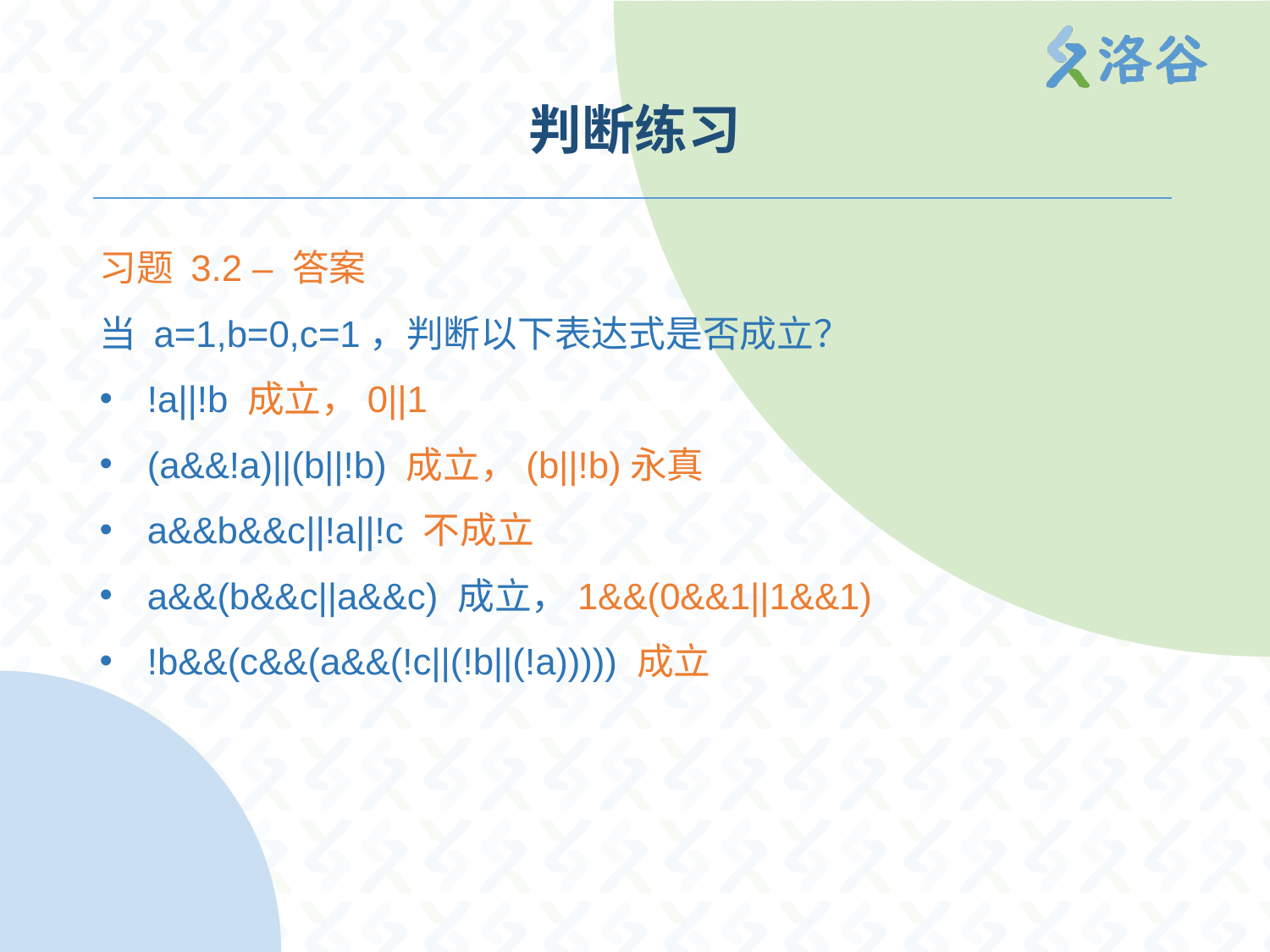

# 判断练习
习题 3.2 – 答案
当 a=1,b=0,c=1，判断以下表达式是否成立？
!a||!b 成立，0||1
(a&&!a)||(b||!b) 成立，(b||!b)永真
a&&b&&c||!a||!c 不成立
a&&(b&&c||a&&c) 成立，1&&(0&&1||1&&1)
!b&&(c&&(a&&(!c||(!b||(!a))))) 成立